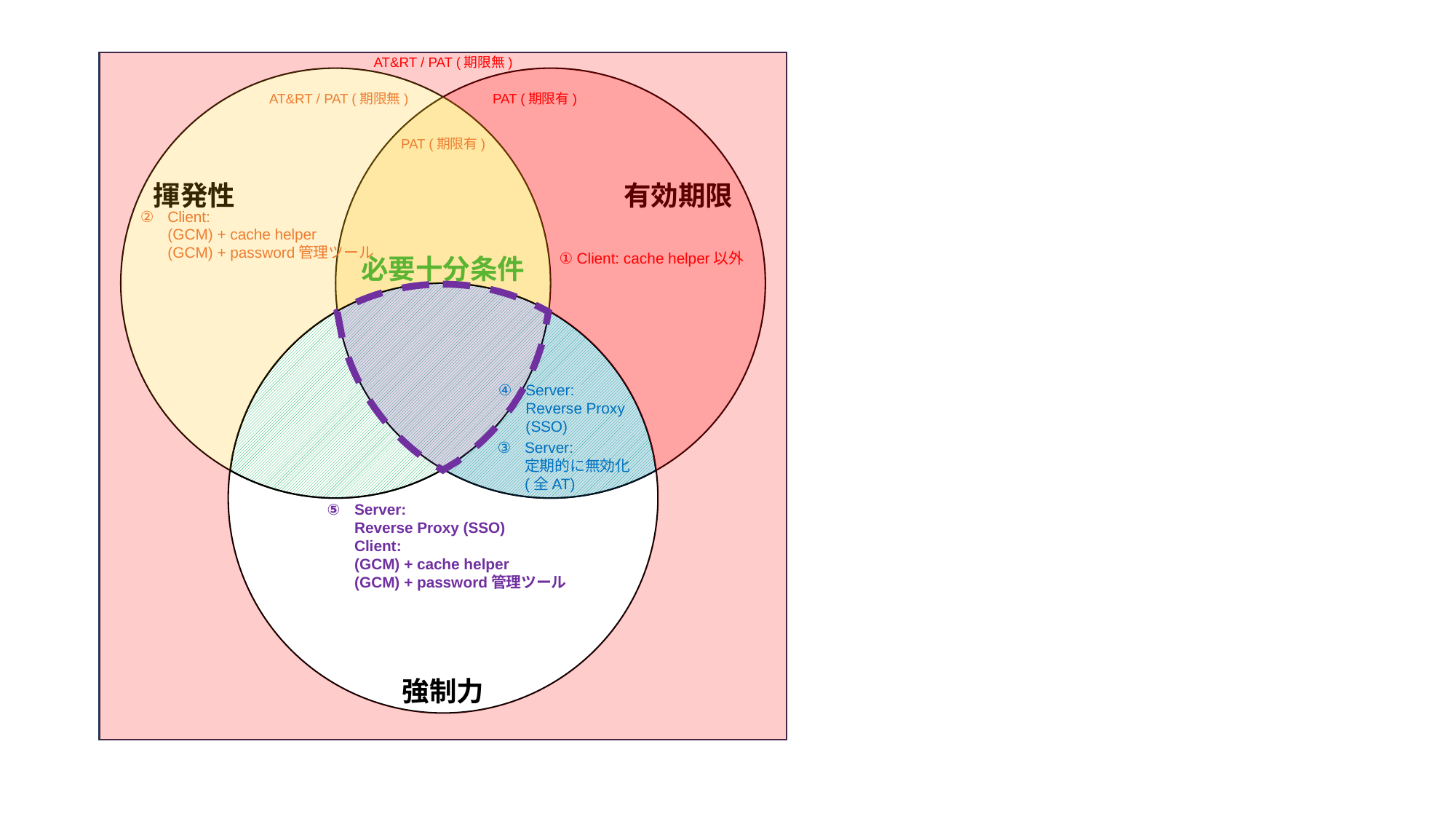

AT&RT / PAT (期限無)

AT&RT / PAT (期限無)
PAT (期限有)

PAT (期限有)
揮発性
有効期限
Client:
(GCM) + cache helper
(GCM) + password管理ツール
① Client: cache helper以外
必要十分条件

Server:
Reverse Proxy
(SSO)
Server:
定期的に無効化
(全AT)
Server:
Reverse Proxy (SSO)
Client:
(GCM) + cache helper
(GCM) + password管理ツール
強制力